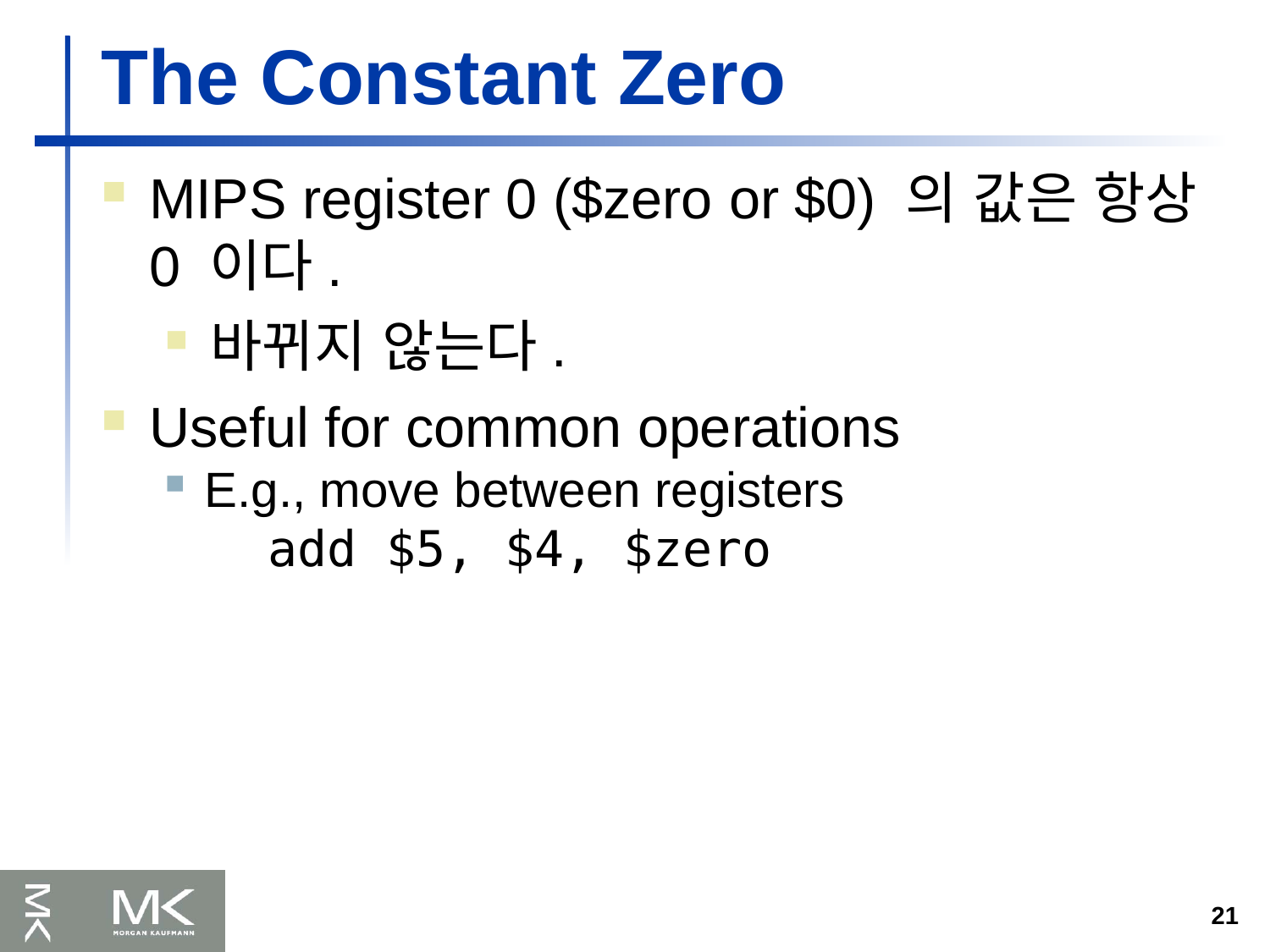

The Constant Zero
MIPS register 0 ($zero or $0) 의 값은 항상 0 이다.
바뀌지 않는다.
Useful for common operations
E.g., move between registers
	add $5, $4, $zero
21